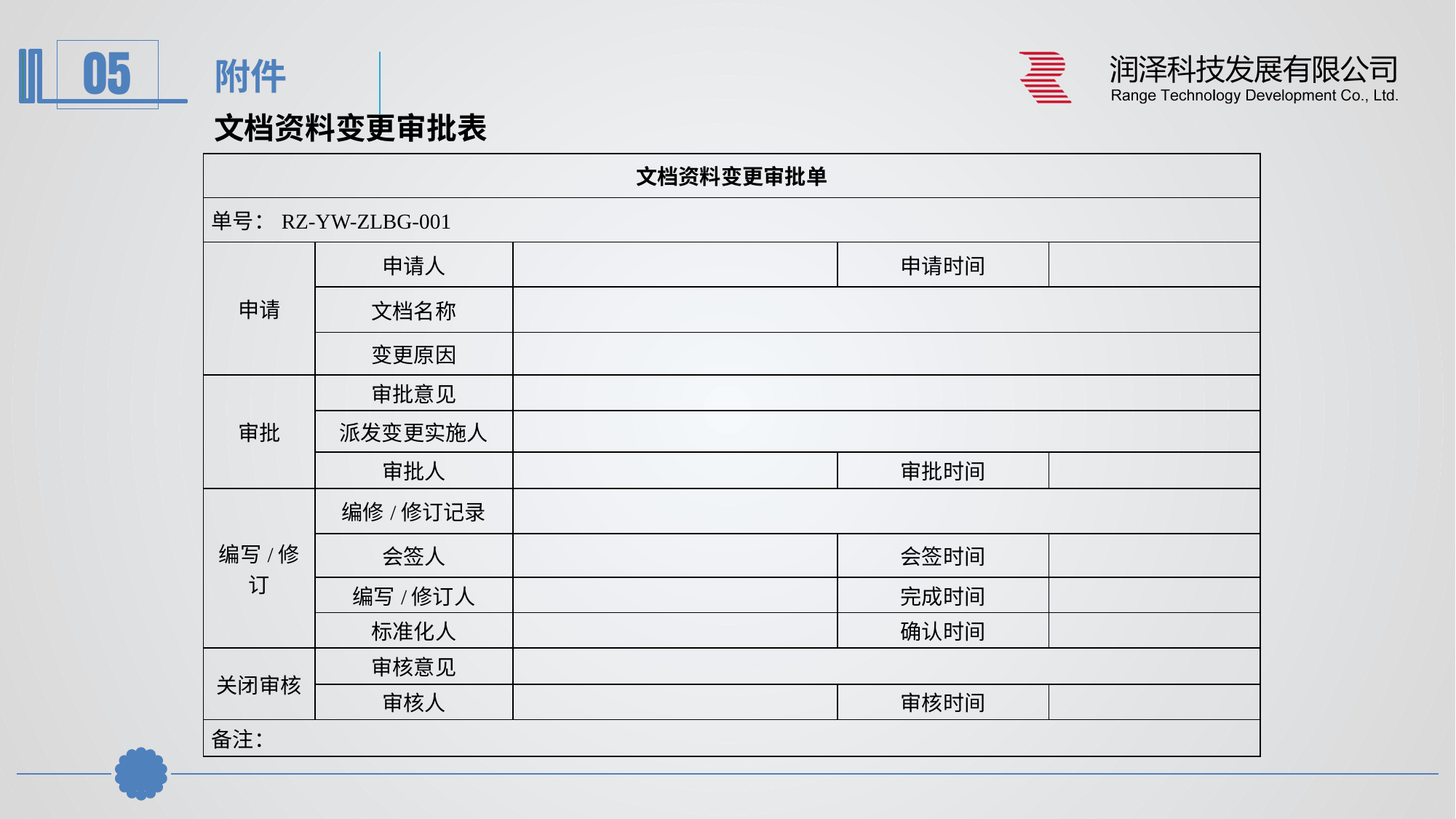

附件
文档资料变更审批表
| 文档资料变更审批单 |  |  |  |  |
| --- | --- | --- | --- | --- |
| 单号：RZ-YW-ZLBG-001 |  |  |  |  |
| 申请 | 申请人 |  | 申请时间 |  |
|  | 文档名称 |  |  |  |
|  | 变更原因 |  |  |  |
| 审批 | 审批意见 |  |  |  |
|  | 派发变更实施人 |  |  |  |
|  | 审批人 |  | 审批时间 |  |
| 编写/修订 | 编修/修订记录 |  |  |  |
|  | 会签人 |  | 会签时间 |  |
|  | 编写/修订人 |  | 完成时间 |  |
|  | 标准化人 |  | 确认时间 |  |
| 关闭审核 | 审核意见 |  |  |  |
|  | 审核人 |  | 审核时间 |  |
| 备注： |  |  |  |  |
23